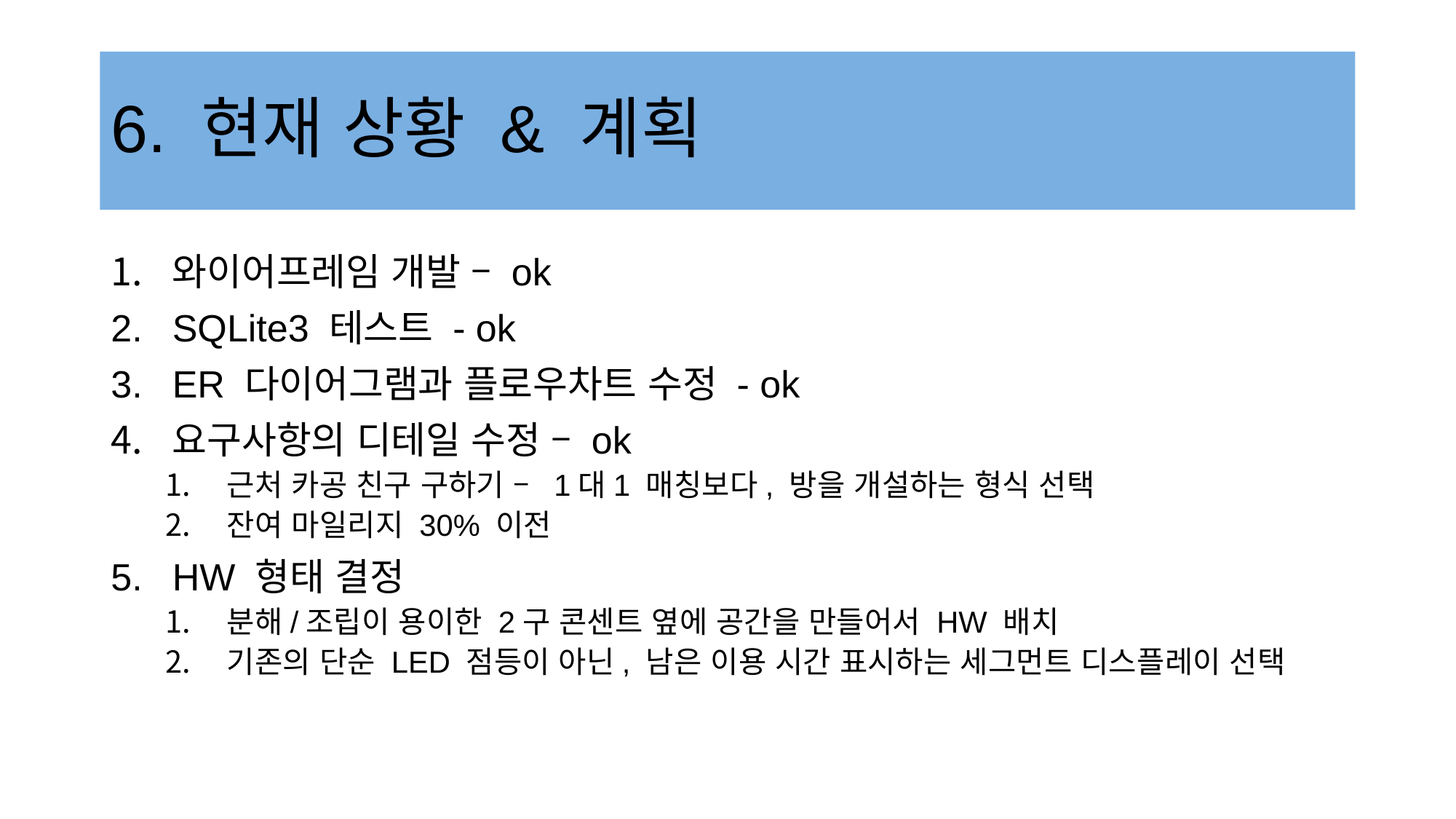

6. 현재 상황 & 계획
와이어프레임 개발 – ok
SQLite3 테스트 - ok
ER 다이어그램과 플로우차트 수정 - ok
요구사항의 디테일 수정 – ok
근처 카공 친구 구하기 –  1대1 매칭보다, 방을 개설하는 형식 선택
잔여 마일리지 30% 이전
HW 형태 결정
분해/조립이 용이한 2구 콘센트 옆에 공간을 만들어서 HW 배치
기존의 단순 LED 점등이 아닌, 남은 이용 시간 표시하는 세그먼트 디스플레이 선택